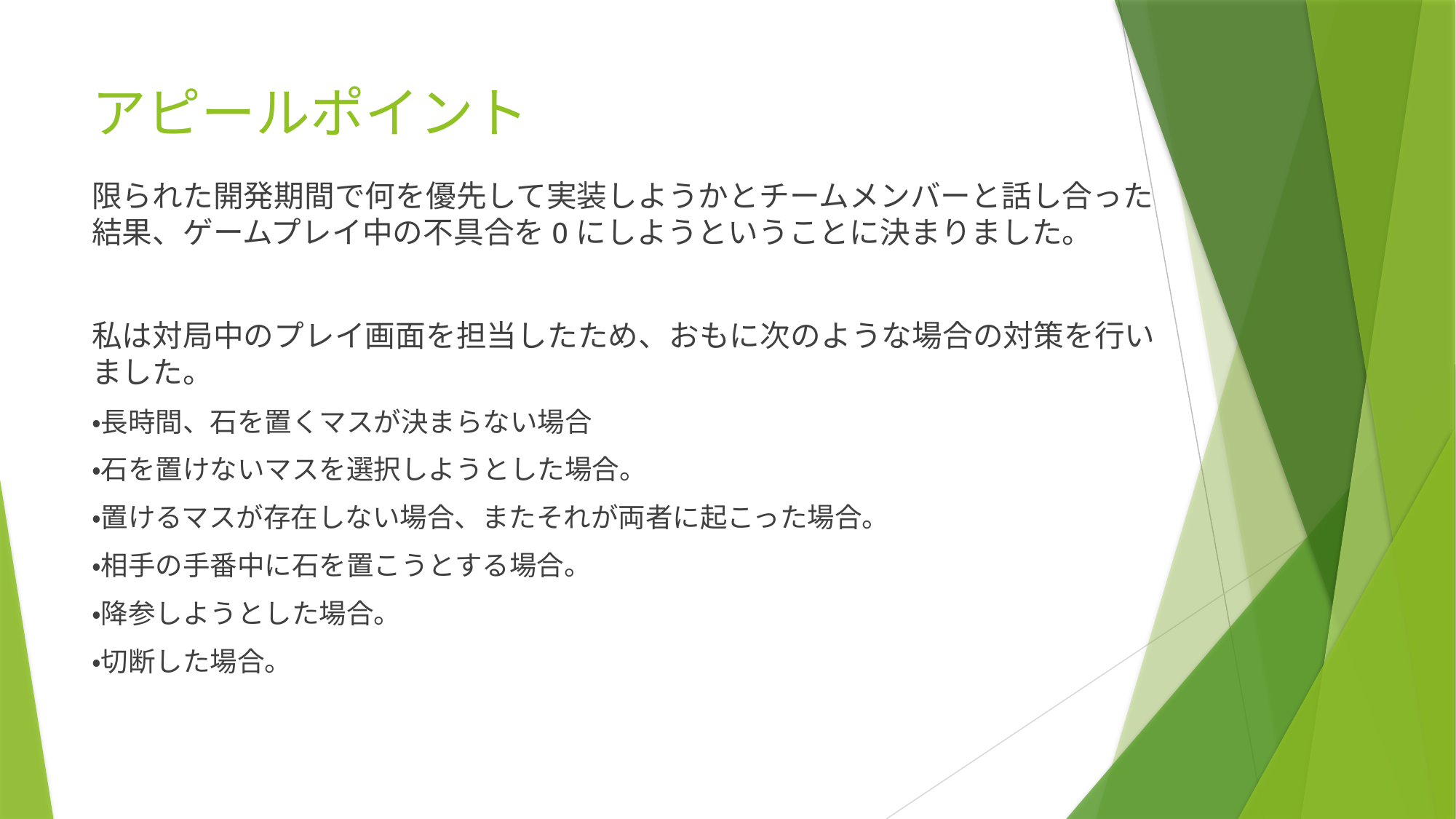

# アピールポイント
限られた開発期間で何を優先して実装しようかとチームメンバーと話し合った結果、ゲームプレイ中の不具合を0にしようということに決まりました。

私は対局中のプレイ画面を担当したため、おもに次のような場合の対策を行いました。
・長時間、石を置くマスが決まらない場合
・石を置けないマスを選択しようとした場合。
・置けるマスが存在しない場合、またそれが両者に起こった場合。
・相手の手番中に石を置こうとする場合。
・降参しようとした場合。
・切断した場合。